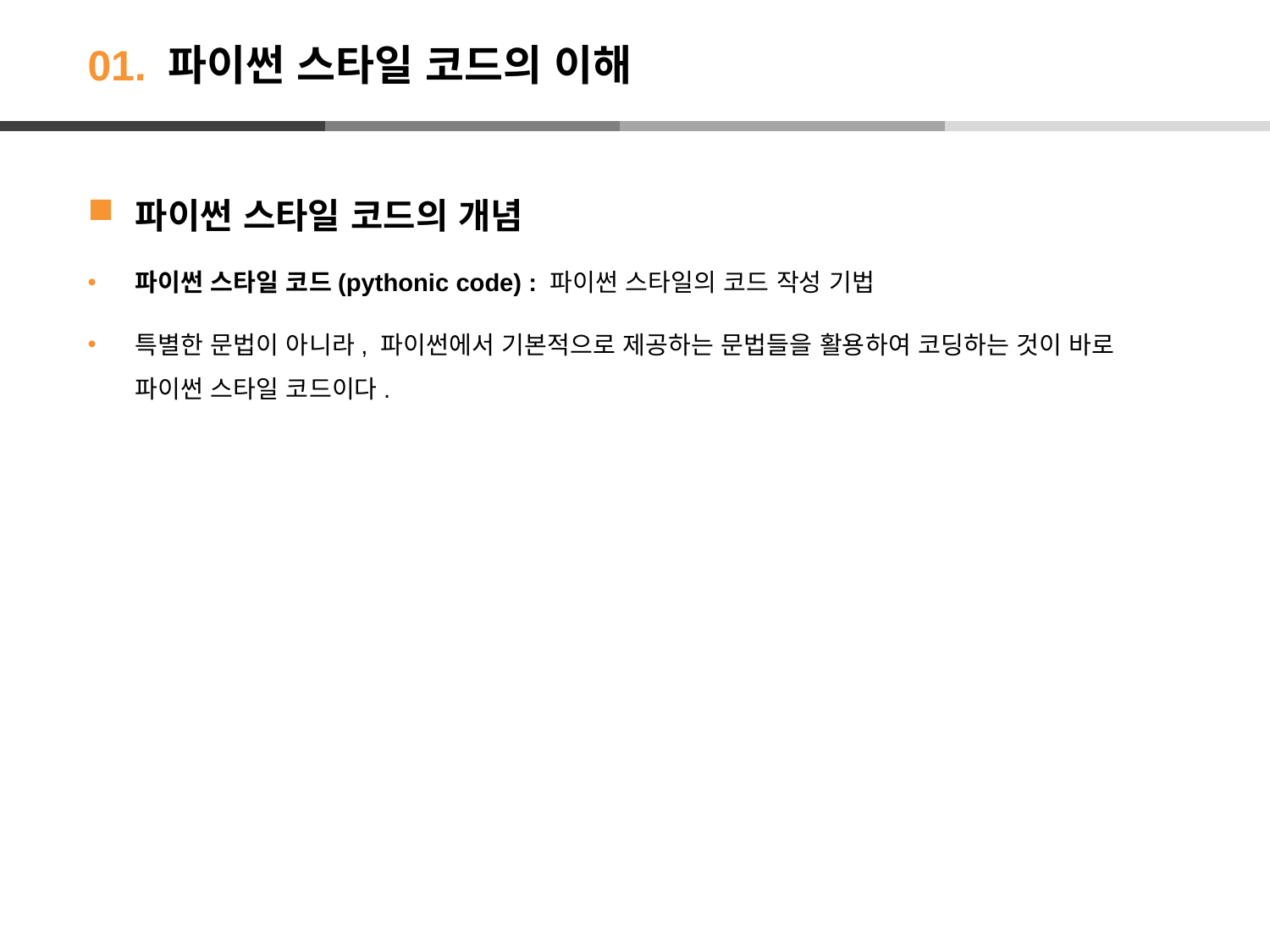

# 01. 파이썬 스타일 코드의 이해
파이썬 스타일 코드의 개념
파이썬 스타일 코드(pythonic code) : 파이썬 스타일의 코드 작성 기법
특별한 문법이 아니라, 파이썬에서 기본적으로 제공하는 문법들을 활용하여 코딩하는 것이 바로 파이썬 스타일 코드이다.